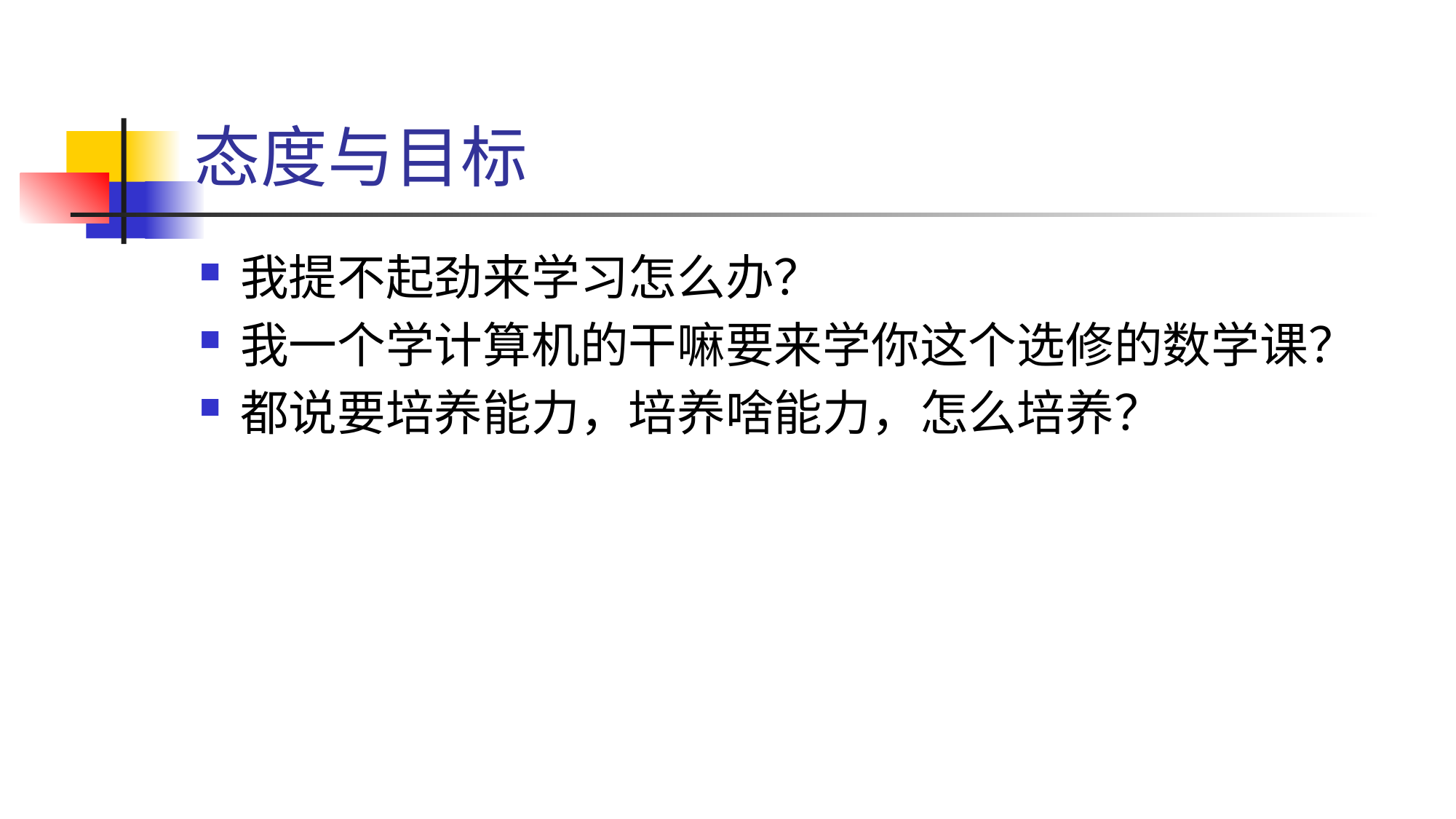

# 态度与目标
我提不起劲来学习怎么办？
我一个学计算机的干嘛要来学你这个选修的数学课？
都说要培养能力，培养啥能力，怎么培养？